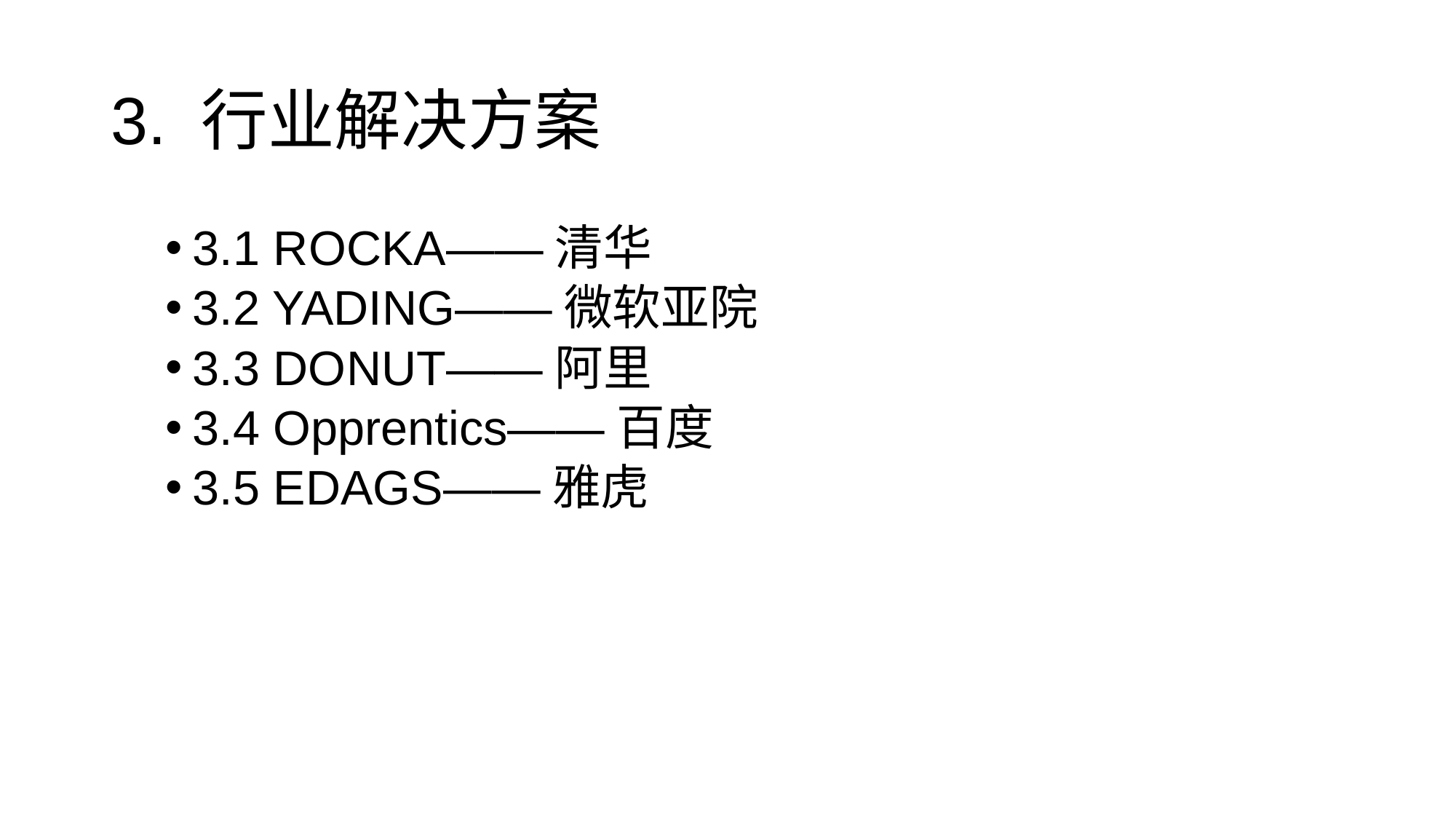

# 3. 行业解决方案
3.1 ROCKA——清华
3.2 YADING——微软亚院
3.3 DONUT——阿里
3.4 Opprentics——百度
3.5 EDAGS——雅虎